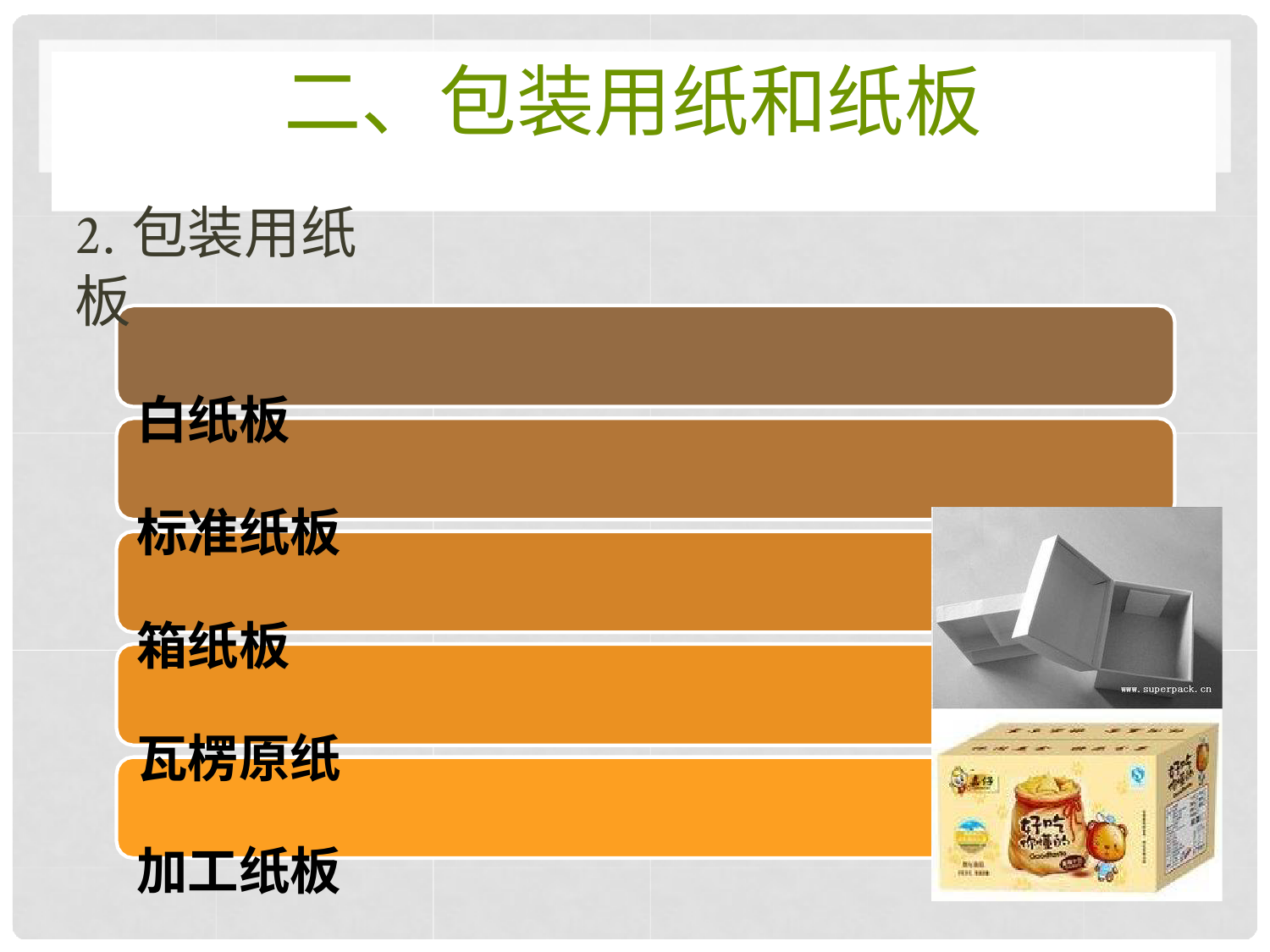

# 二、包装用纸和纸板
2.包装用纸板
白纸板 标准纸板 箱纸板 瓦楞原纸 加工纸板